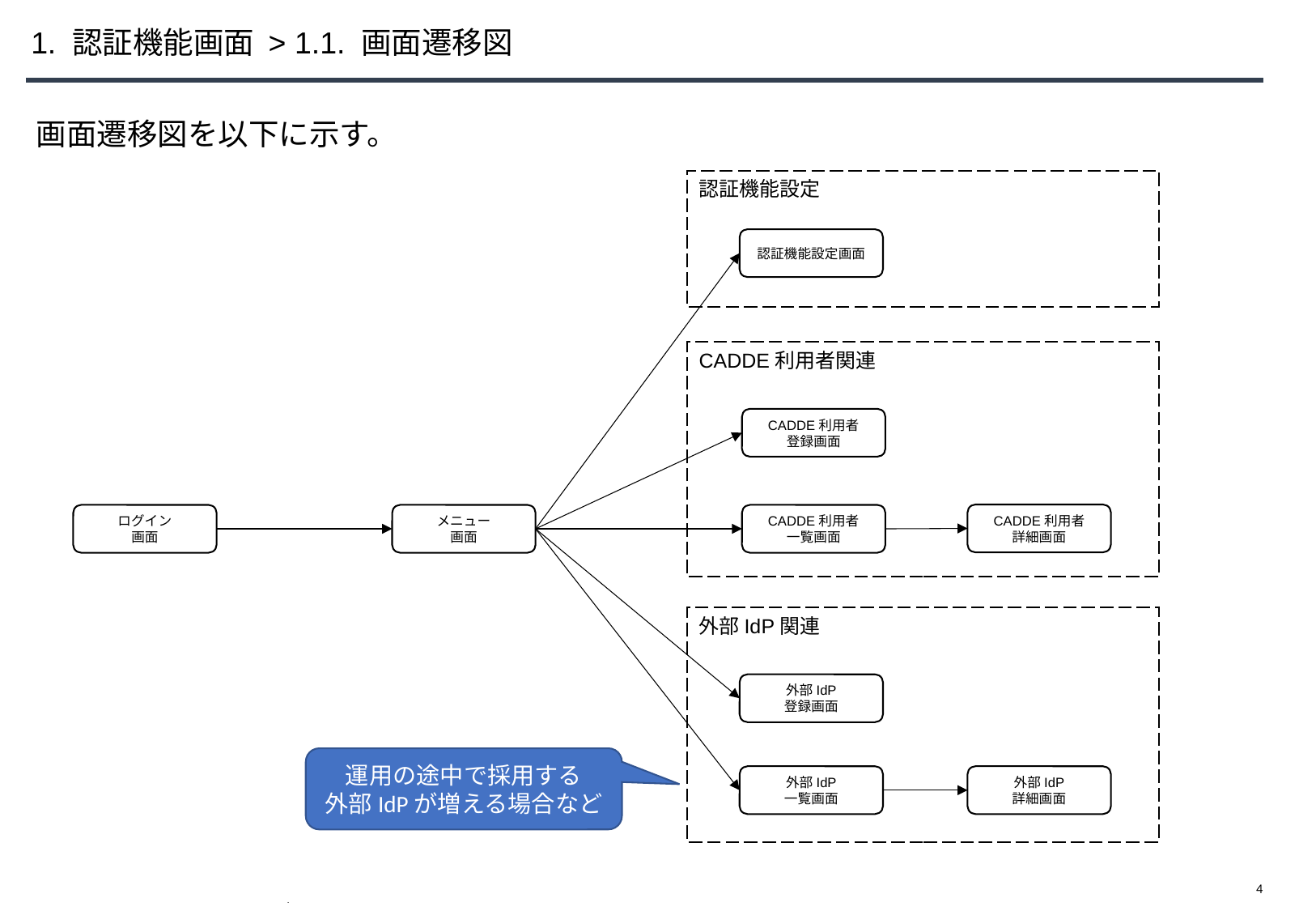

# 1. 認証機能画面 > 1.1. 画面遷移図
画面遷移図を以下に示す。
認証機能設定
認証機能設定画面
CADDE利用者関連
CADDE利用者
登録画面
CADDE利用者
詳細画面
ログイン
画面
メニュー
画面
CADDE利用者
一覧画面
外部IdP関連
外部IdP
登録画面
運用の途中で採用する
外部IdPが増える場合など
外部IdP
一覧画面
外部IdP
詳細画面